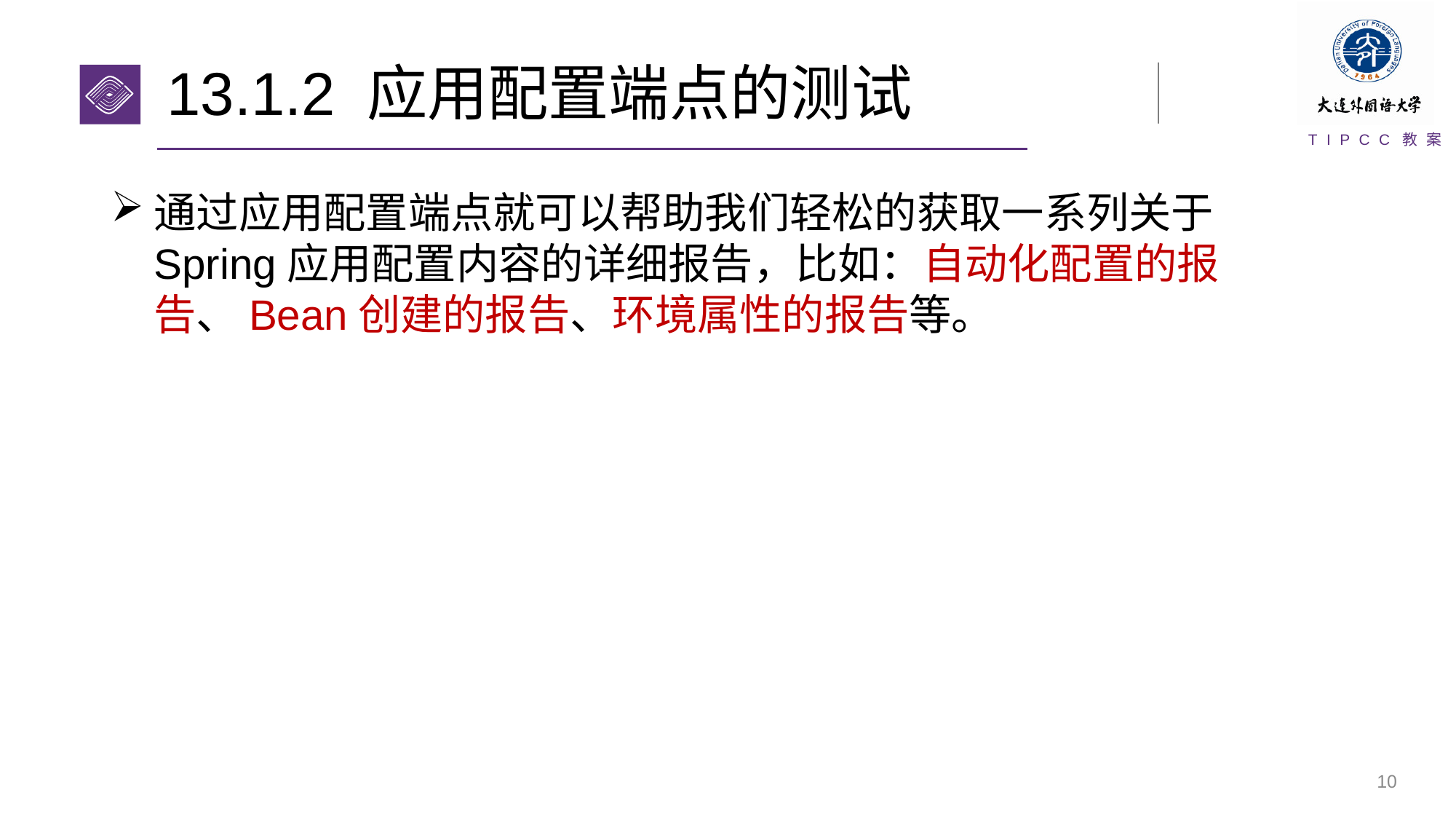

# 13.1.2 应用配置端点的测试
通过应用配置端点就可以帮助我们轻松的获取一系列关于Spring应用配置内容的详细报告，比如：自动化配置的报告、Bean创建的报告、环境属性的报告等。
10